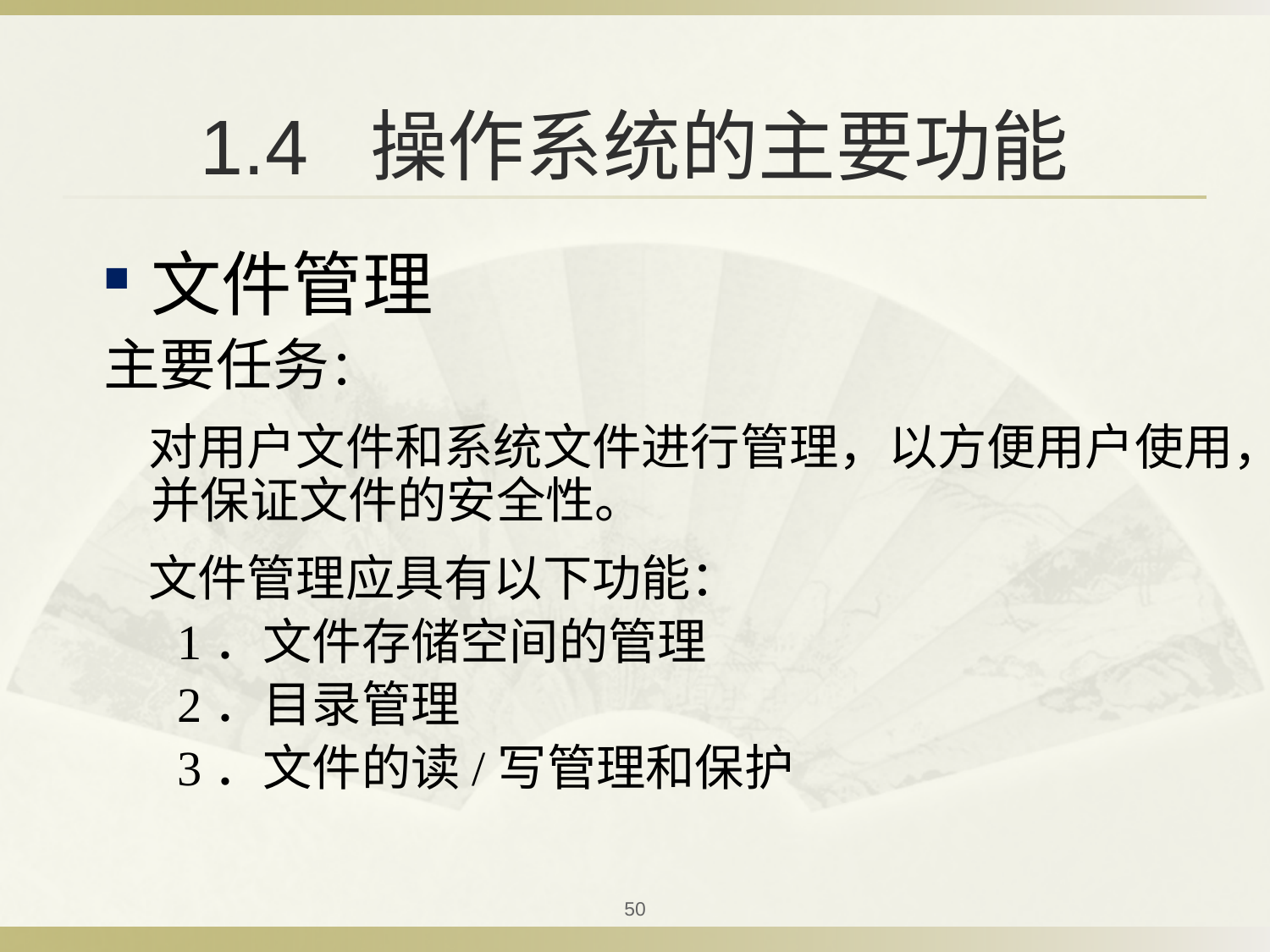

# 1.4  操作系统的主要功能
文件管理
主要任务：
   对用户文件和系统文件进行管理，以方便用户使用，并保证文件的安全性。
   文件管理应具有以下功能：
      1．文件存储空间的管理
      2．目录管理
      3．文件的读/写管理和保护
50